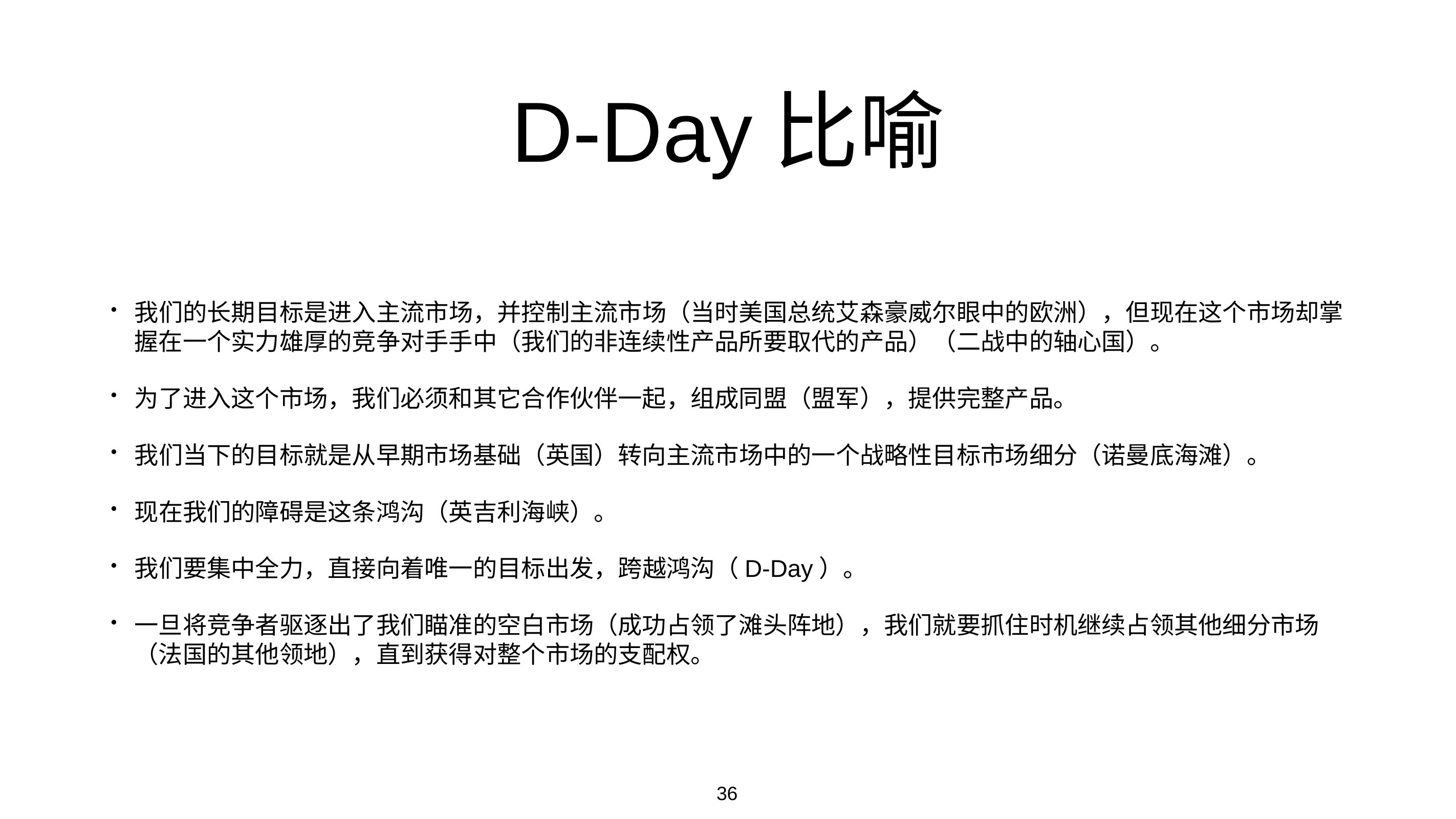

# D-Day比喻
我们的长期目标是进入主流市场，并控制主流市场（当时美国总统艾森豪威尔眼中的欧洲），但现在这个市场却掌握在一个实力雄厚的竞争对手手中（我们的非连续性产品所要取代的产品）（二战中的轴心国）。
为了进入这个市场，我们必须和其它合作伙伴一起，组成同盟（盟军），提供完整产品。
我们当下的目标就是从早期市场基础（英国）转向主流市场中的一个战略性目标市场细分（诺曼底海滩）。
现在我们的障碍是这条鸿沟（英吉利海峡）。
我们要集中全力，直接向着唯一的目标出发，跨越鸿沟（D-Day）。
一旦将竞争者驱逐出了我们瞄准的空白市场（成功占领了滩头阵地），我们就要抓住时机继续占领其他细分市场（法国的其他领地），直到获得对整个市场的支配权。
36